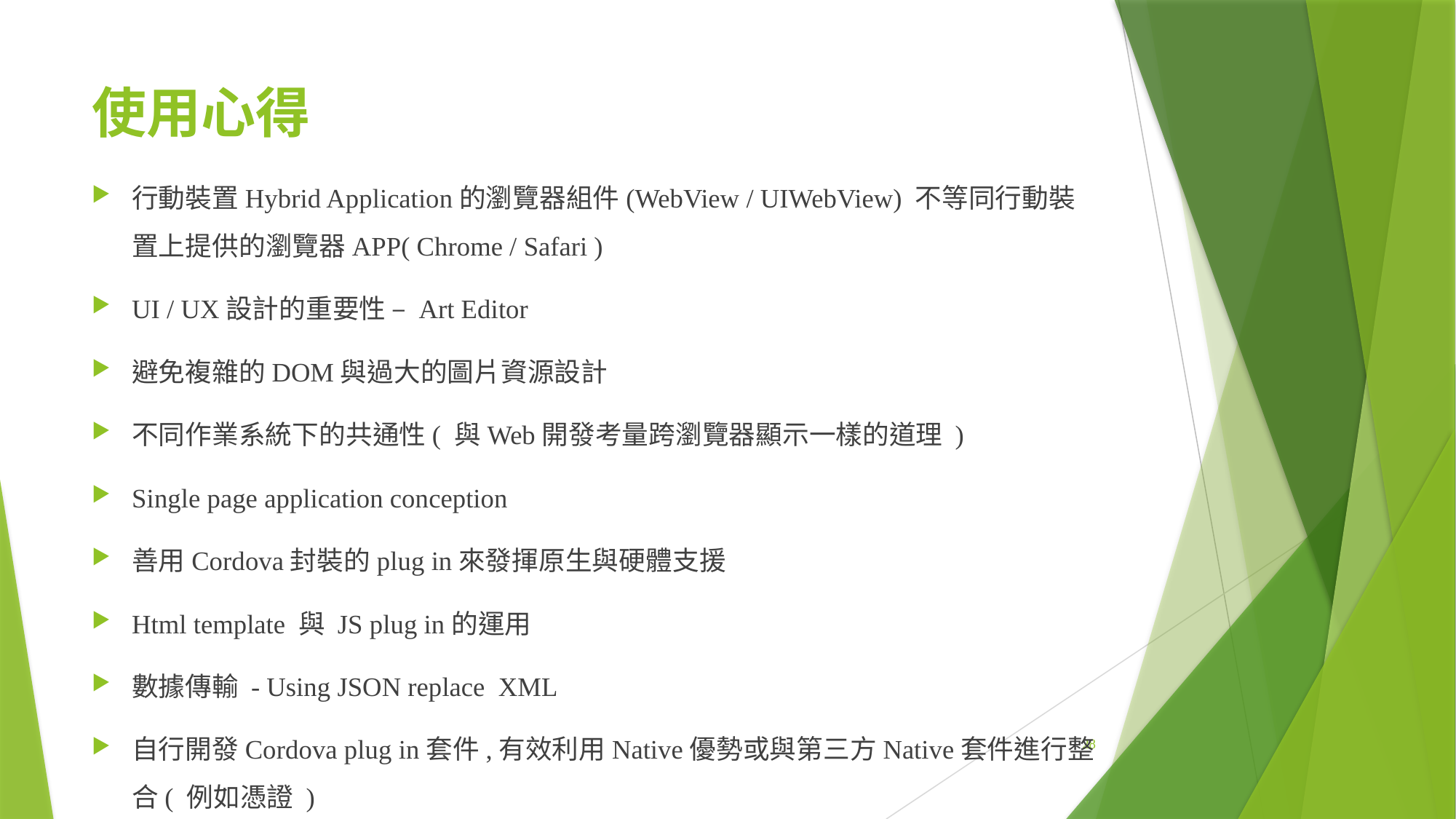

# 使用心得
行動裝置Hybrid Application的瀏覽器組件(WebView / UIWebView) 不等同行動裝置上提供的瀏覽器APP( Chrome / Safari )
UI / UX設計的重要性 – Art Editor
避免複雜的DOM與過大的圖片資源設計
不同作業系統下的共通性( 與Web開發考量跨瀏覽器顯示一樣的道理 )
Single page application conception
善用Cordova封裝的plug in來發揮原生與硬體支援
Html template 與 JS plug in的運用
數據傳輸 - Using JSON replace  XML
自行開發Cordova plug in套件,有效利用Native優勢或與第三方Native套件進行整合( 例如憑證 )

28